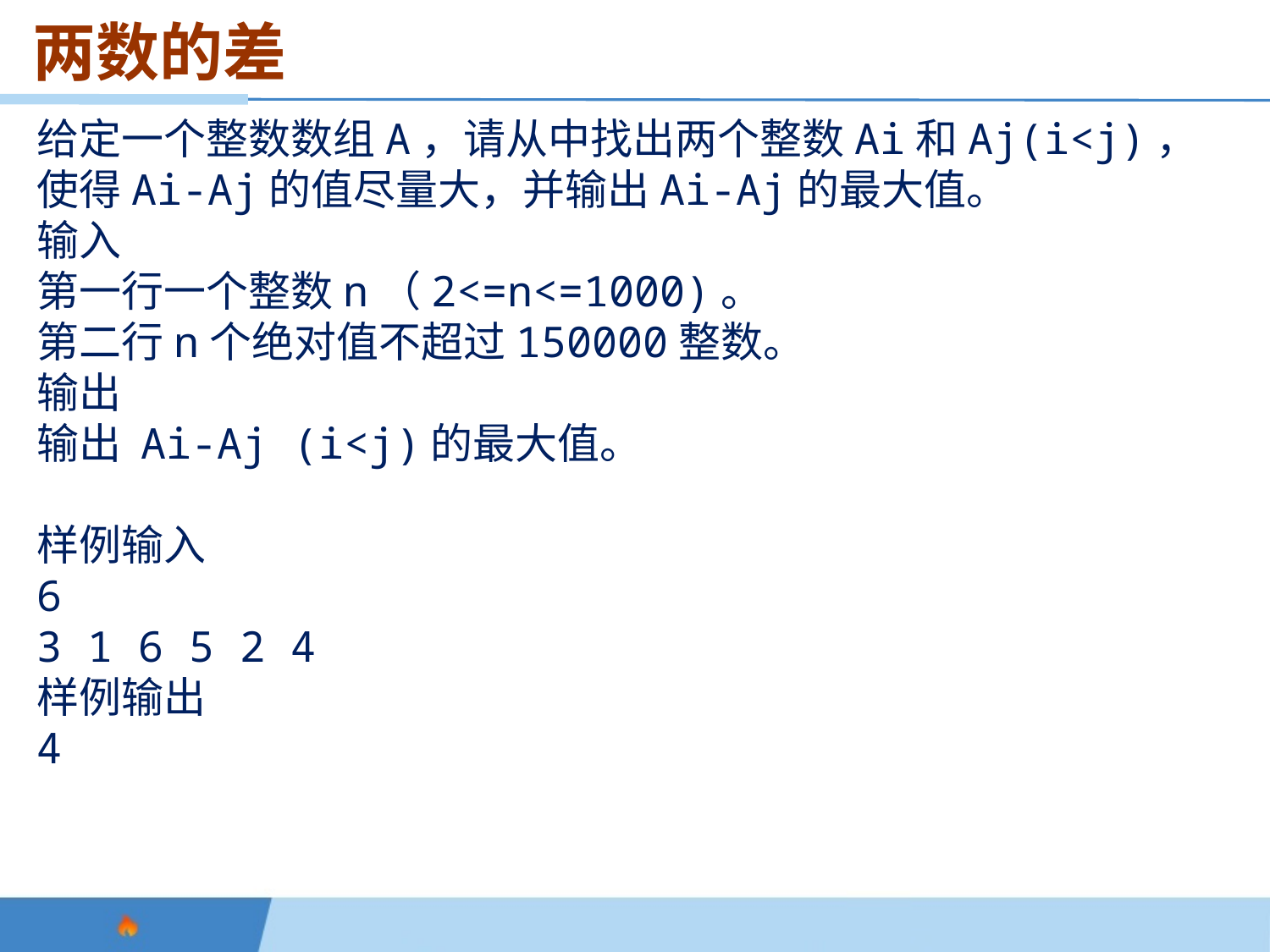

两数的差
给定一个整数数组A，请从中找出两个整数Ai和Aj(i<j)，使得Ai-Aj的值尽量大，并输出Ai-Aj的最大值。
输入
第一行一个整数n（2<=n<=1000)。
第二行n个绝对值不超过150000整数。
输出
输出 Ai-Aj (i<j)的最大值。

样例输入
6
3 1 6 5 2 4
样例输出
4